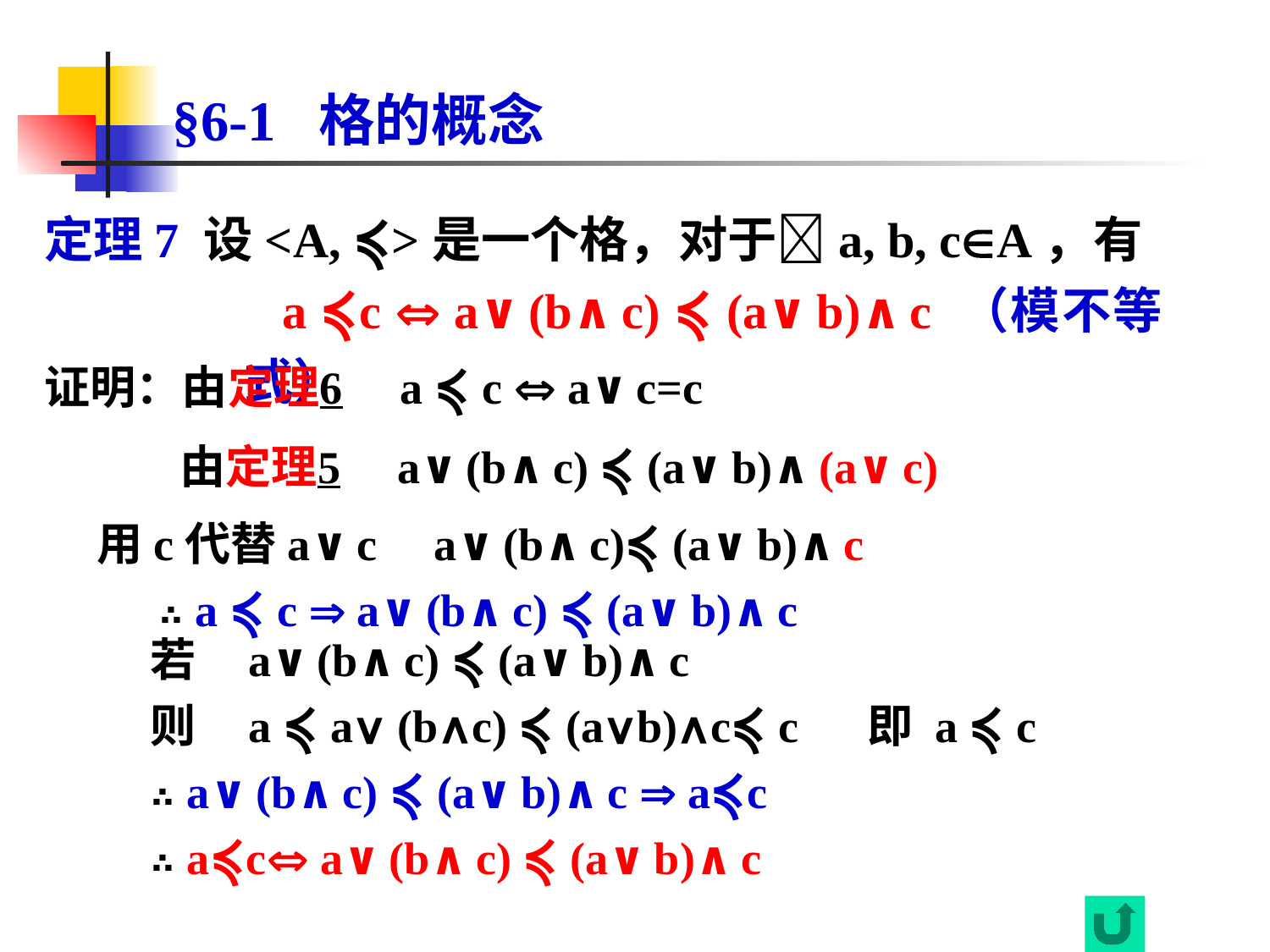

# §6-1  格的概念
定理7 设<A, ≼>是一个格，对于∀a, b, c∈A，有
                 a ≼c ⇔ a∨(b∧c) ≼ (a∨b)∧c （模不等式）
证明：由定理6     a ≼ c ⇔ a∨c=c
            由定理5     a∨(b∧c) ≼ (a∨b)∧(a∨c)
    用c代替a∨c     a∨(b∧c)≼ (a∨b)∧c
          ∴ a ≼ c ⇒ a∨(b∧c) ≼ (a∨b)∧c
若    a∨(b∧c) ≼ (a∨b)∧c
则    a ≼ a∨ (b∧c) ≼ (a∨b)∧c≼ c     即 a ≼ c
∴ a∨(b∧c) ≼ (a∨b)∧c ⇒ a≼c
∴ a≼c⇔ a∨(b∧c) ≼ (a∨b)∧c
34